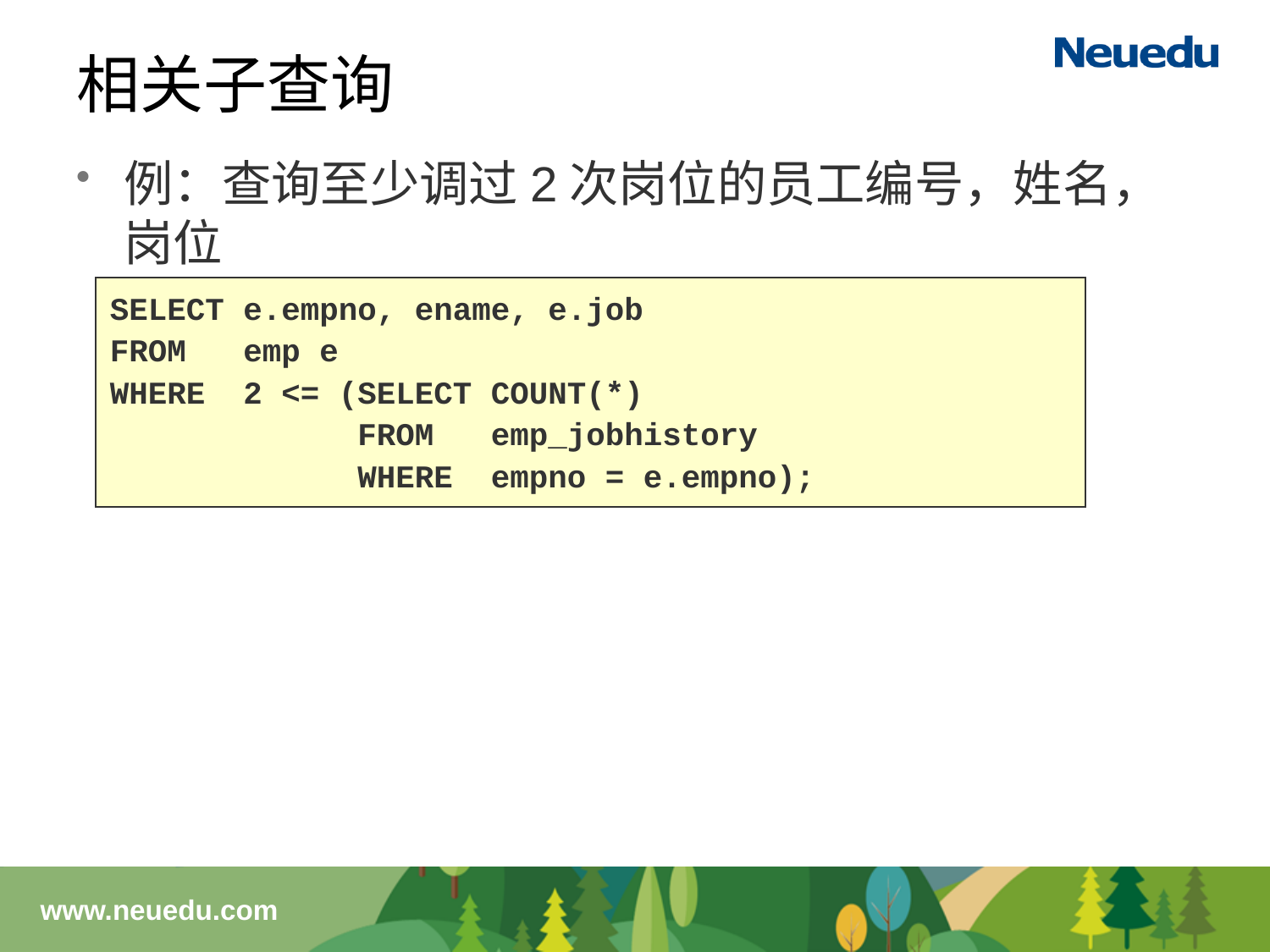

# 相关子查询
例：查询至少调过2次岗位的员工编号，姓名，岗位

SELECT e.empno, ename, e.job
FROM   emp e
WHERE  2 <= (SELECT COUNT(*)
             FROM   emp_jobhistory
             WHERE  empno = e.empno);